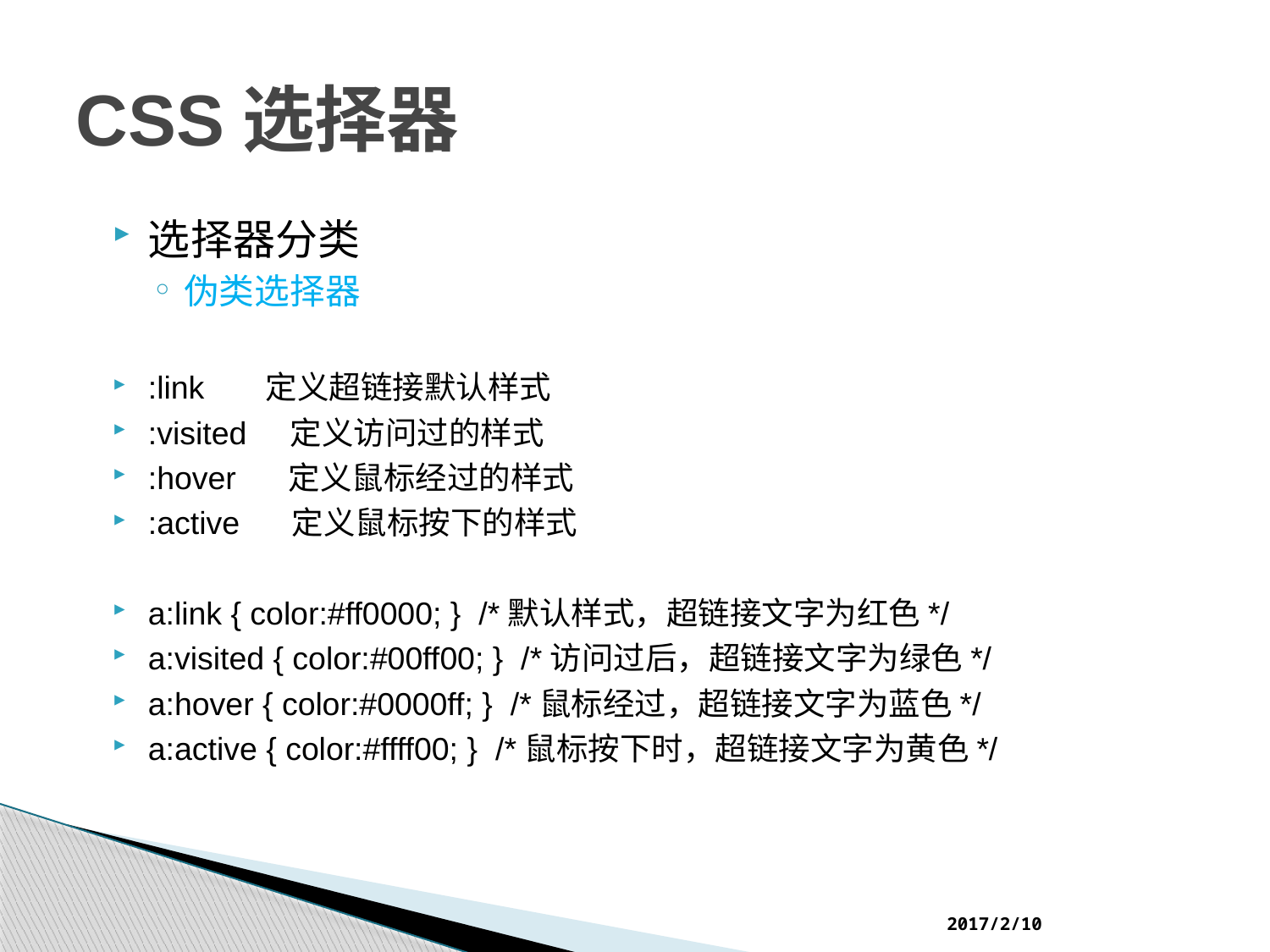

# CSS选择器
选择器分类
伪类选择器

:link      定义超链接默认样式
:visited    定义访问过的样式
:hover     定义鼠标经过的样式
:active     定义鼠标按下的样式

a:link { color:#ff0000; }  /*默认样式，超链接文字为红色*/
a:visited { color:#00ff00; }  /*访问过后，超链接文字为绿色*/
a:hover { color:#0000ff; }  /*鼠标经过，超链接文字为蓝色*/
a:active { color:#ffff00; }  /*鼠标按下时，超链接文字为黄色*/

2017/2/10